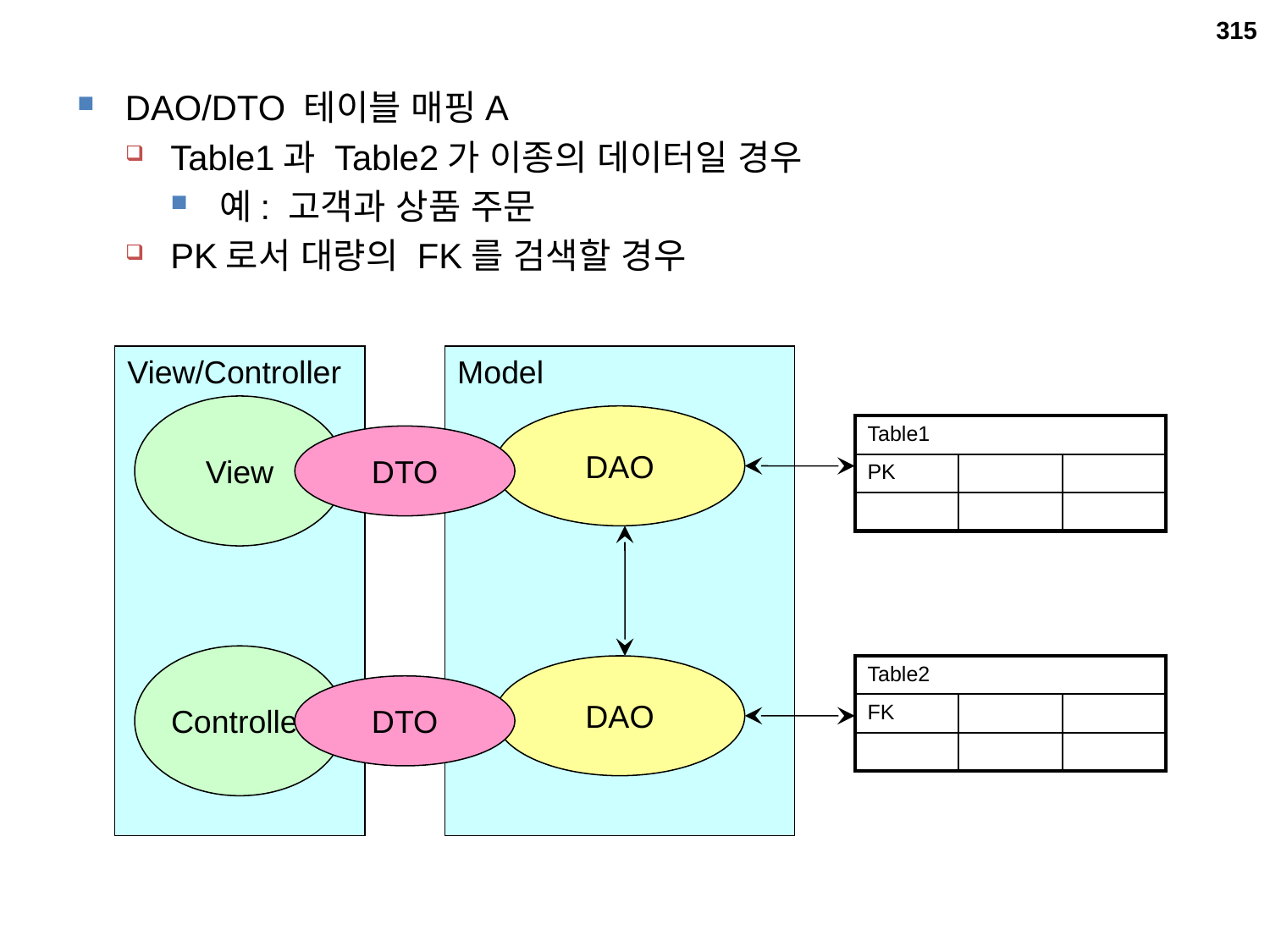

315
DAO/DTO 테이블 매핑A
Table1과 Table2가 이종의 데이터일 경우
예: 고객과 상품 주문
PK로서 대량의 FK를 검색할 경우
View/Controller
Model
View
DAO
| Table1 |  |  |
| --- | --- | --- |
| PK |  |  |
|  |  |  |
DTO

Controller
DAO
| Table2 |  |  |
| --- | --- | --- |
| FK |  |  |
|  |  |  |
DTO